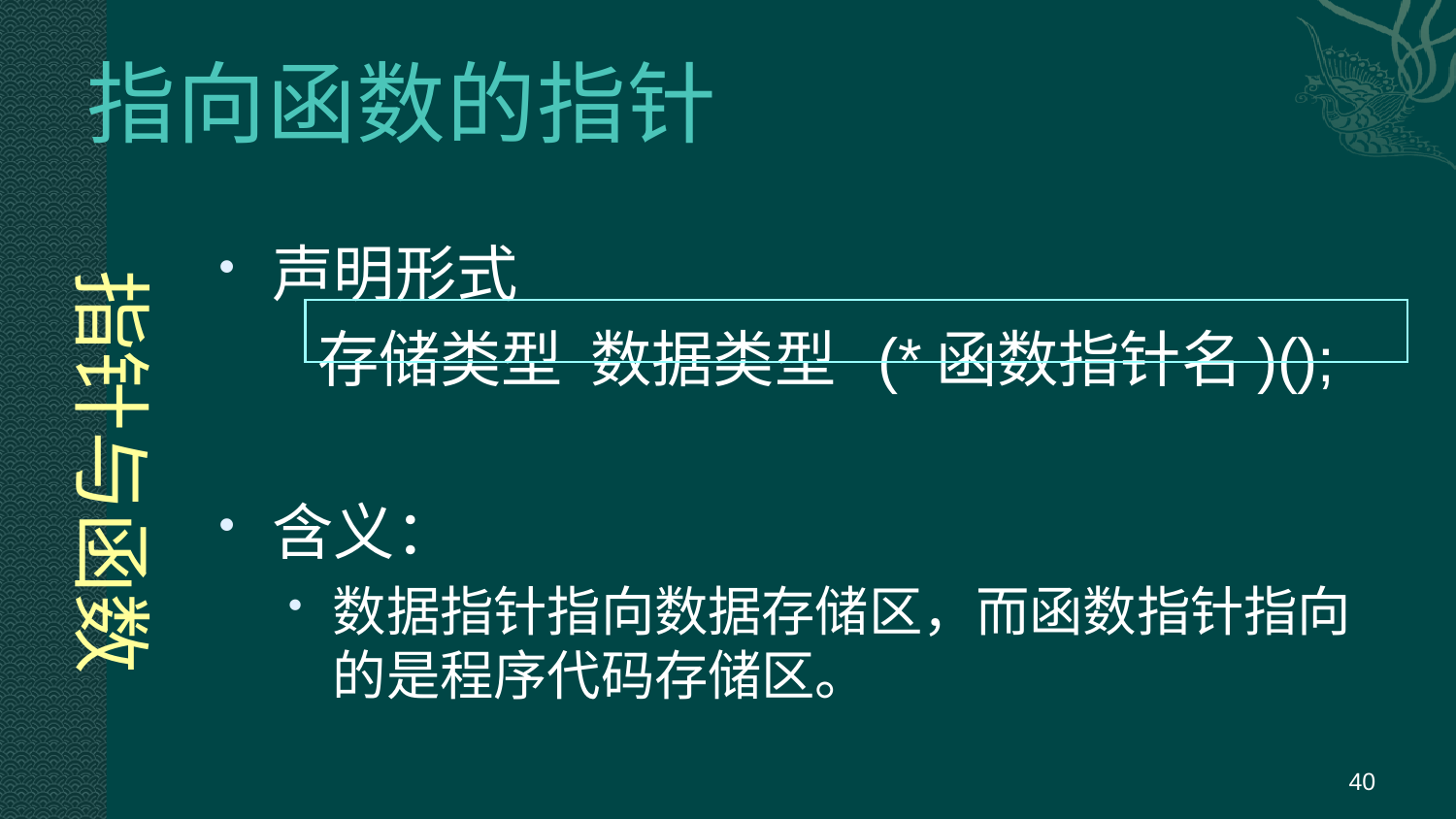

# 指向函数的指针
    指针与函数
声明形式
      存储类型  数据类型  (*函数指针名)();

含义：
数据指针指向数据存储区，而函数指针指向的是程序代码存储区。

40